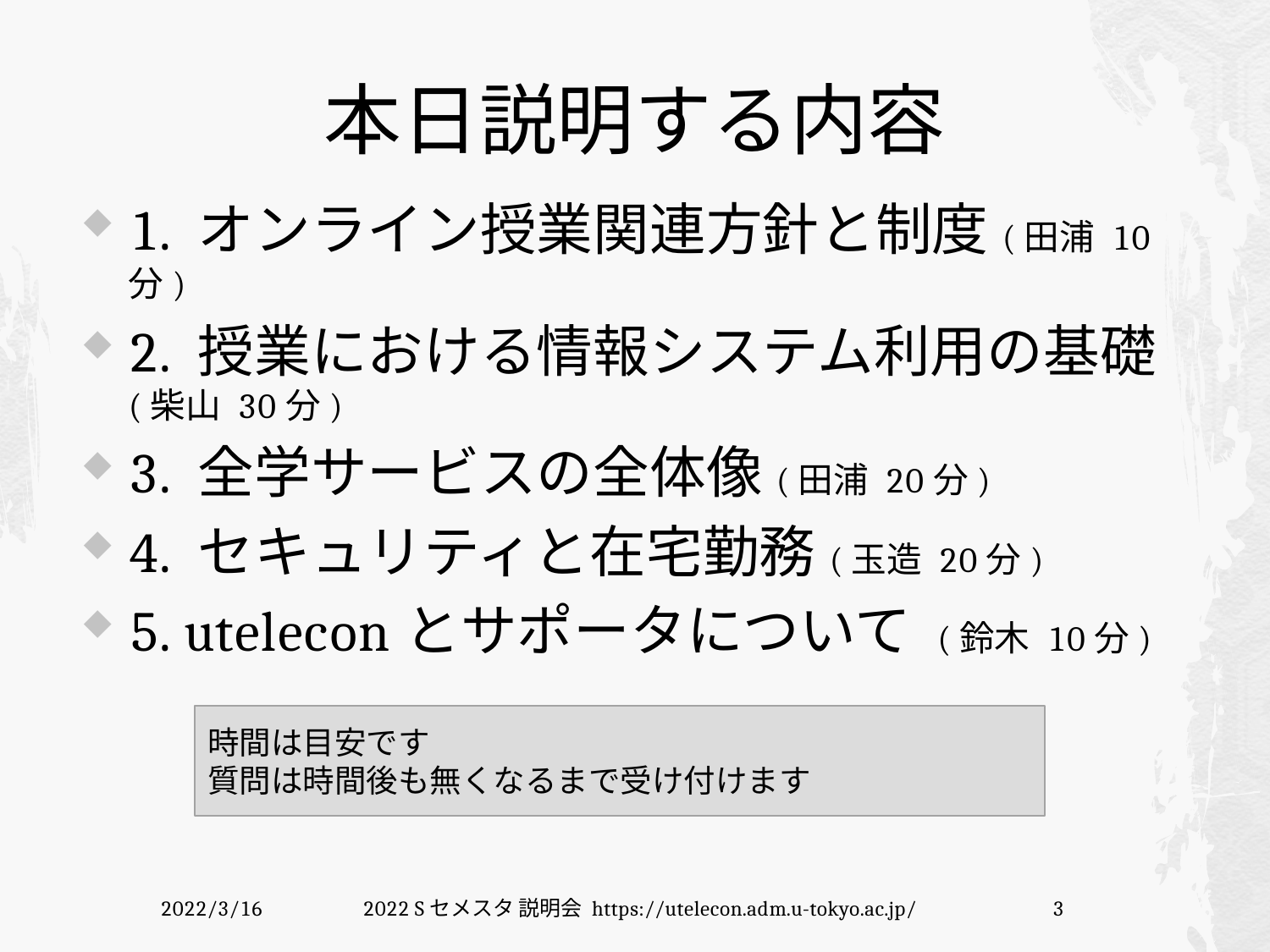

# 本日説明する内容
1. オンライン授業関連方針と制度(田浦 10分)
2. 授業における情報システム利用の基礎(柴山 30分)
3. 全学サービスの全体像(田浦 20分)
4. セキュリティと在宅勤務(玉造 20分)
5. uteleconとサポータについて (鈴木 10分)
時間は目安です
質問は時間後も無くなるまで受け付けます
2022/3/16
2022 Sセメスタ 説明会 https://utelecon.adm.u-tokyo.ac.jp/
3